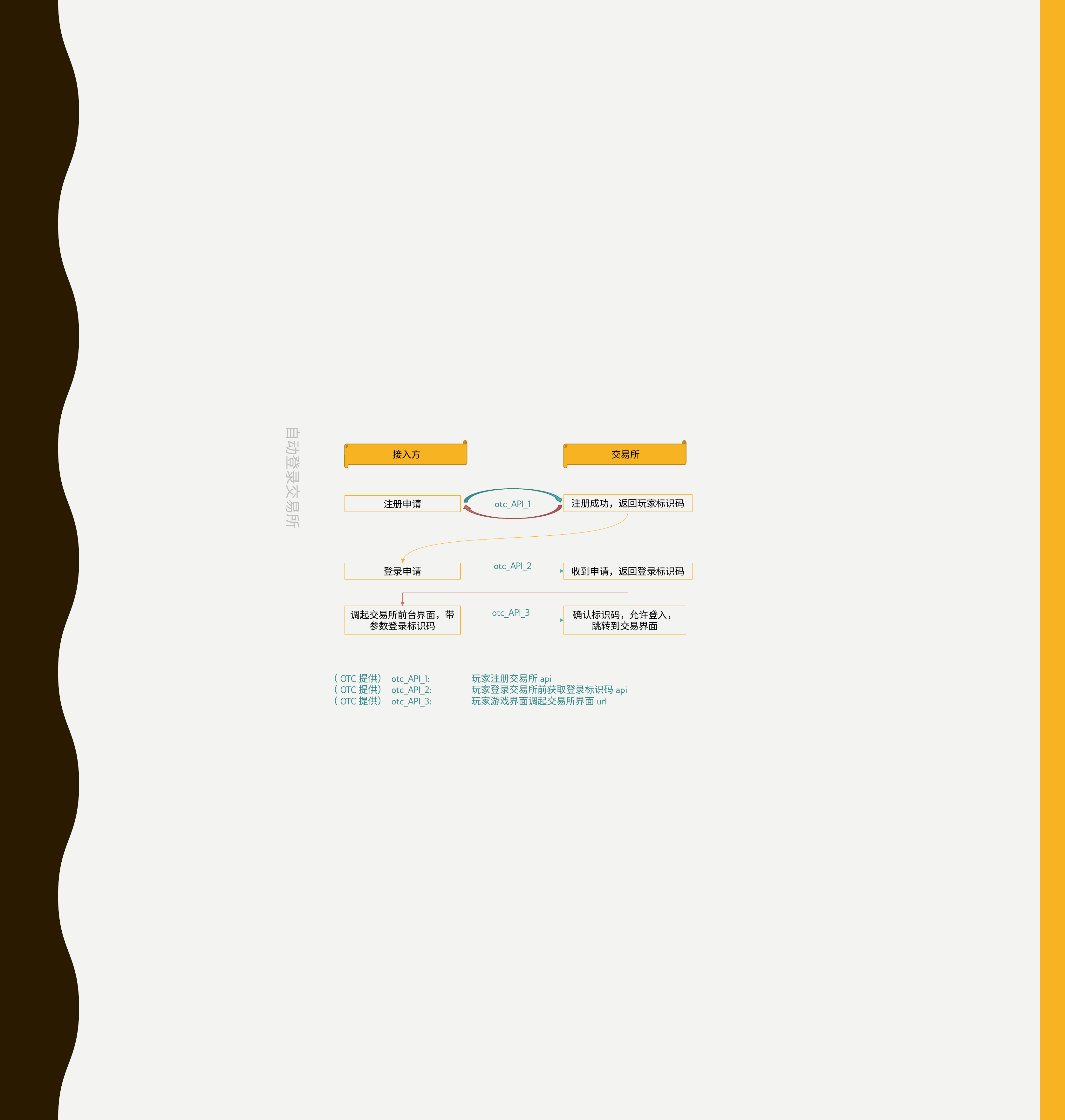

自动登录交易所
接入方
交易所

注册成功，返回玩家标识码
注册申请
otc_API_1

otc_API_2
登录申请
收到申请，返回登录标识码
otc_API_3
调起交易所前台界面，带参数登录标识码
确认标识码，允许登入，跳转到交易界面
（OTC提供） otc_API_1:	玩家注册交易所api
（OTC提供） otc_API_2:	玩家登录交易所前获取登录标识码api
（OTC提供） otc_API_3:	玩家游戏界面调起交易所界面url